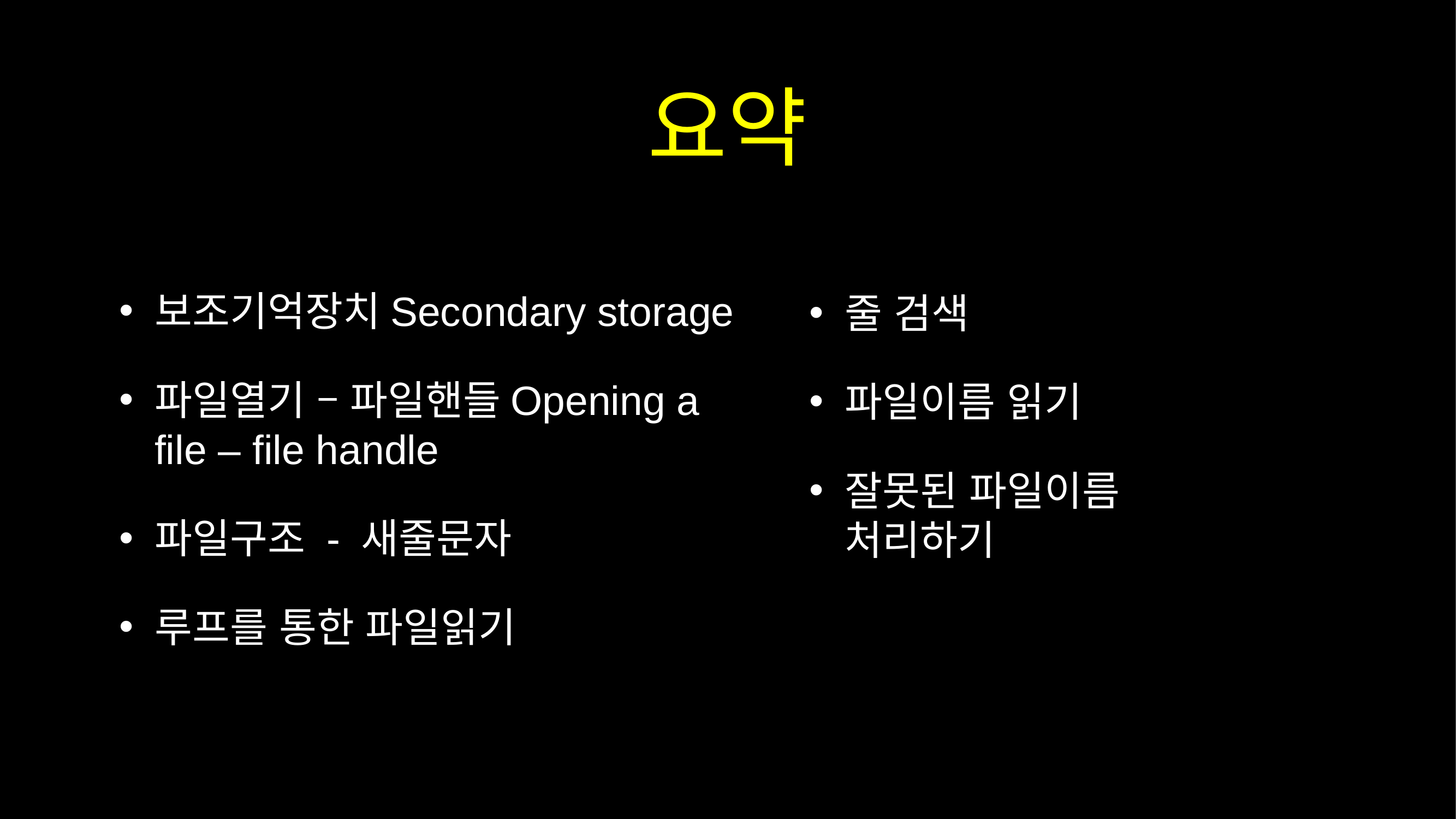

# 요약
보조기억장치Secondary storage
파일열기 – 파일핸들Opening a file – file handle
파일구조 - 새줄문자
루프를 통한 파일읽기
줄 검색
파일이름 읽기
잘못된 파일이름 처리하기